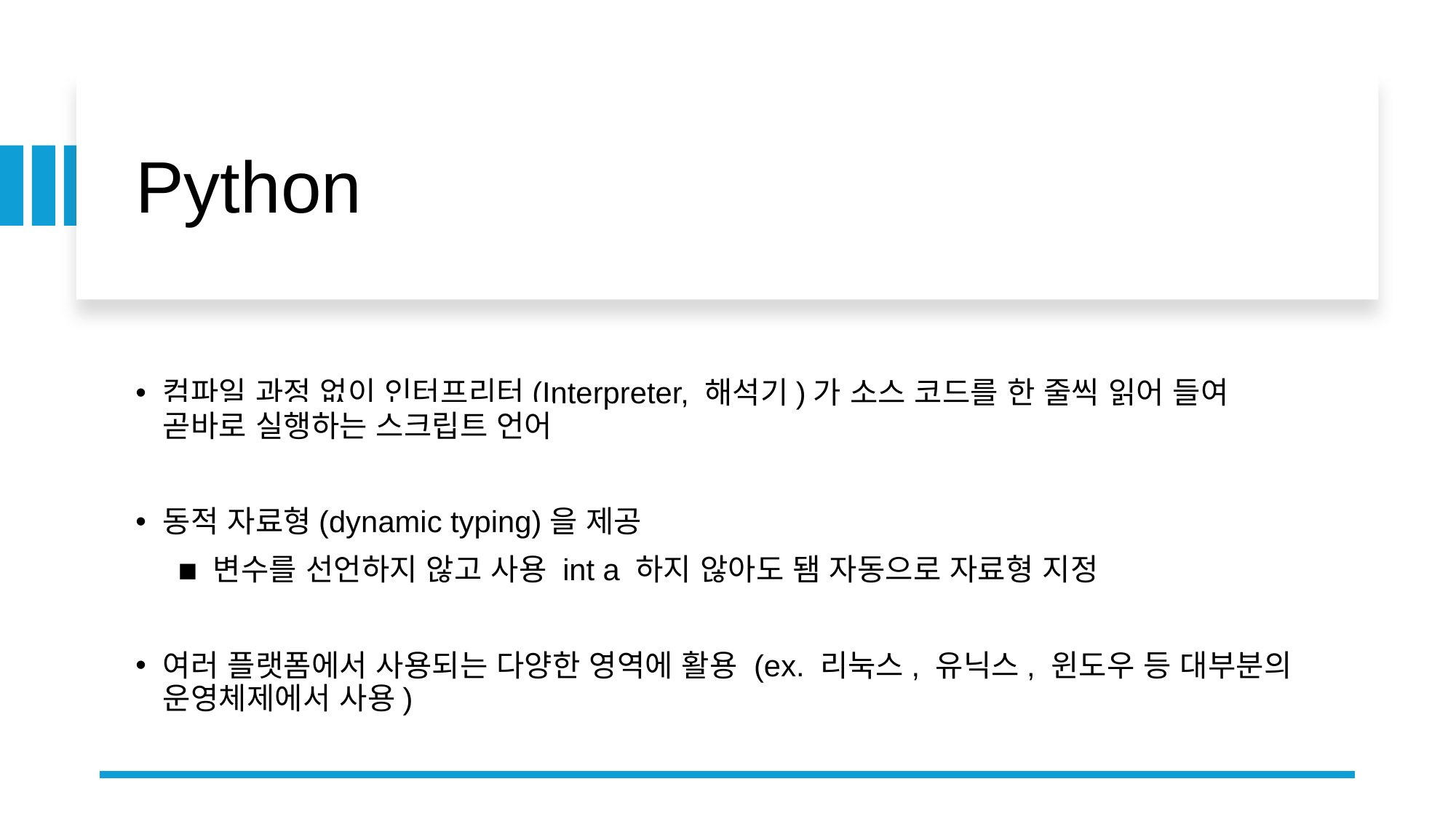

# Python

컴파일 과정 없이 인터프리터(Interpreter, 해석기)가 소스 코드를 한 줄씩 읽어 들여 곧바로 실행하는 스크립트 언어

동적 자료형(dynamic typing)을 제공
     ◼ 변수를 선언하지 않고 사용 int a 하지 않아도 됌 자동으로 자료형 지정

여러 플랫폼에서 사용되는 다양한 영역에 활용 (ex. 리눅스, 유닉스, 윈도우 등 대부분의 운영체제에서 사용)